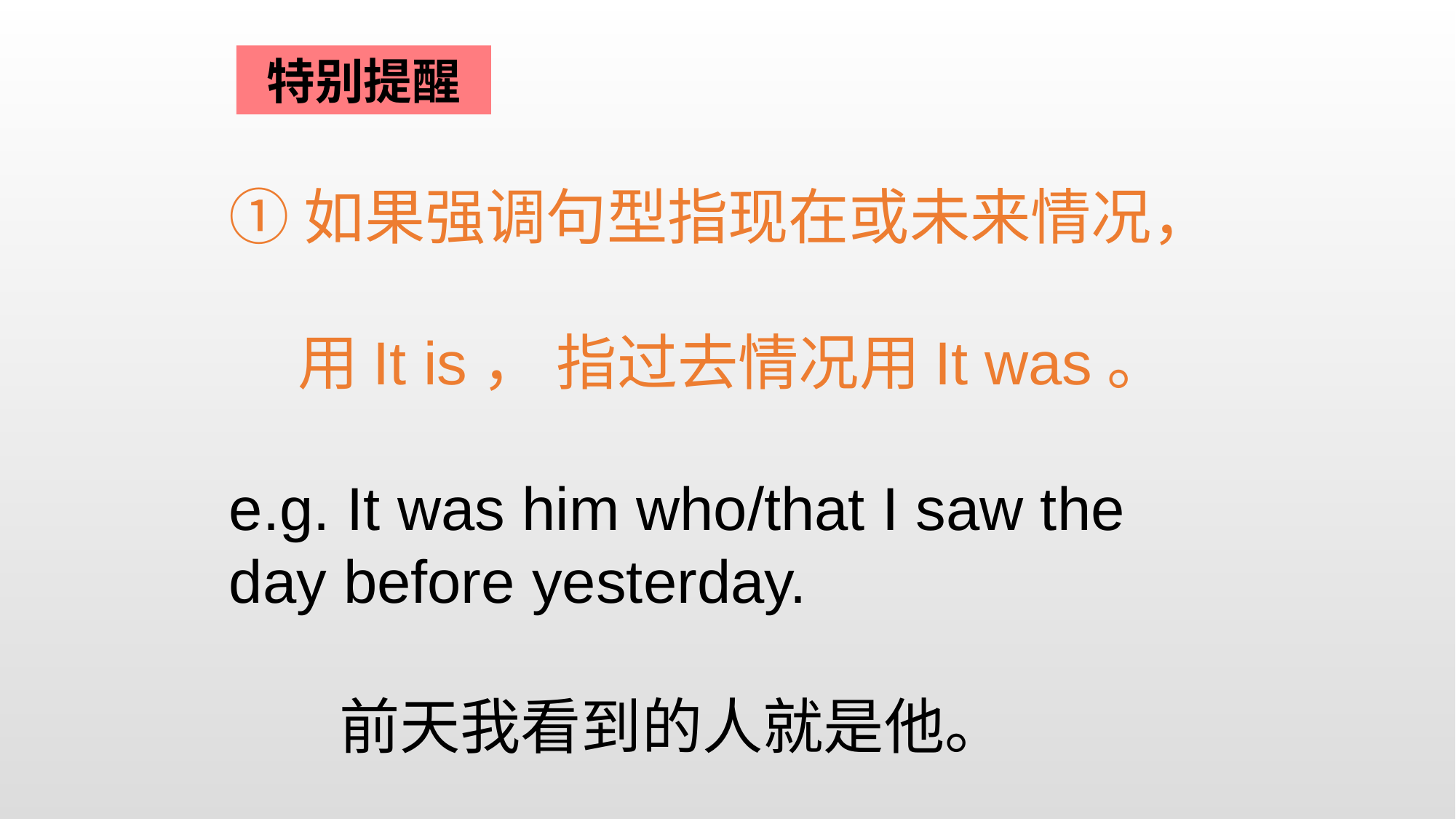

特别提醒
①如果强调句型指现在或未来情况，
    用It is， 指过去情况用It was。

e.g. It was him who/that I saw the day before yesterday.

       前天我看到的人就是他。